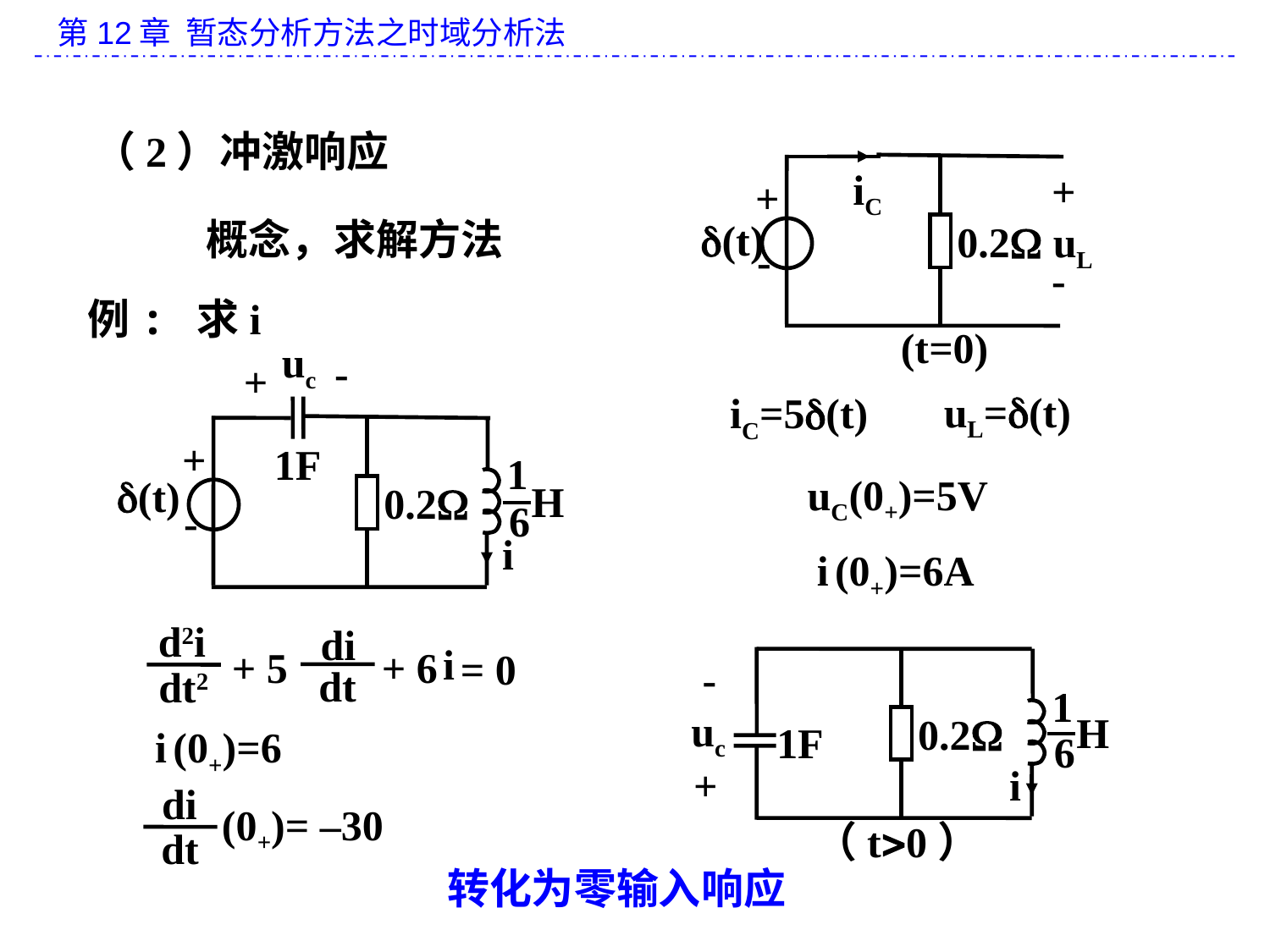

（2）冲激响应

iC
+
+
δ(t)
0.2Ω
uL

-
-

(t=0)

概念，求解方法
例:  求i
uc
-
+

+
1F
1
6

δ(t)

H
0.2Ω

-
i

uL=δ(t)
iC=5δ(t)
uC(0+)=5V
i (0+)=6A
d2i
di
dt

i
+ 5
+ 6
= 0
dt2

-

1
6

uc

H
0.2Ω

1F

+
i

（t>0）
i (0+)=6
di
(0+)= –30
dt

转化为零输入响应